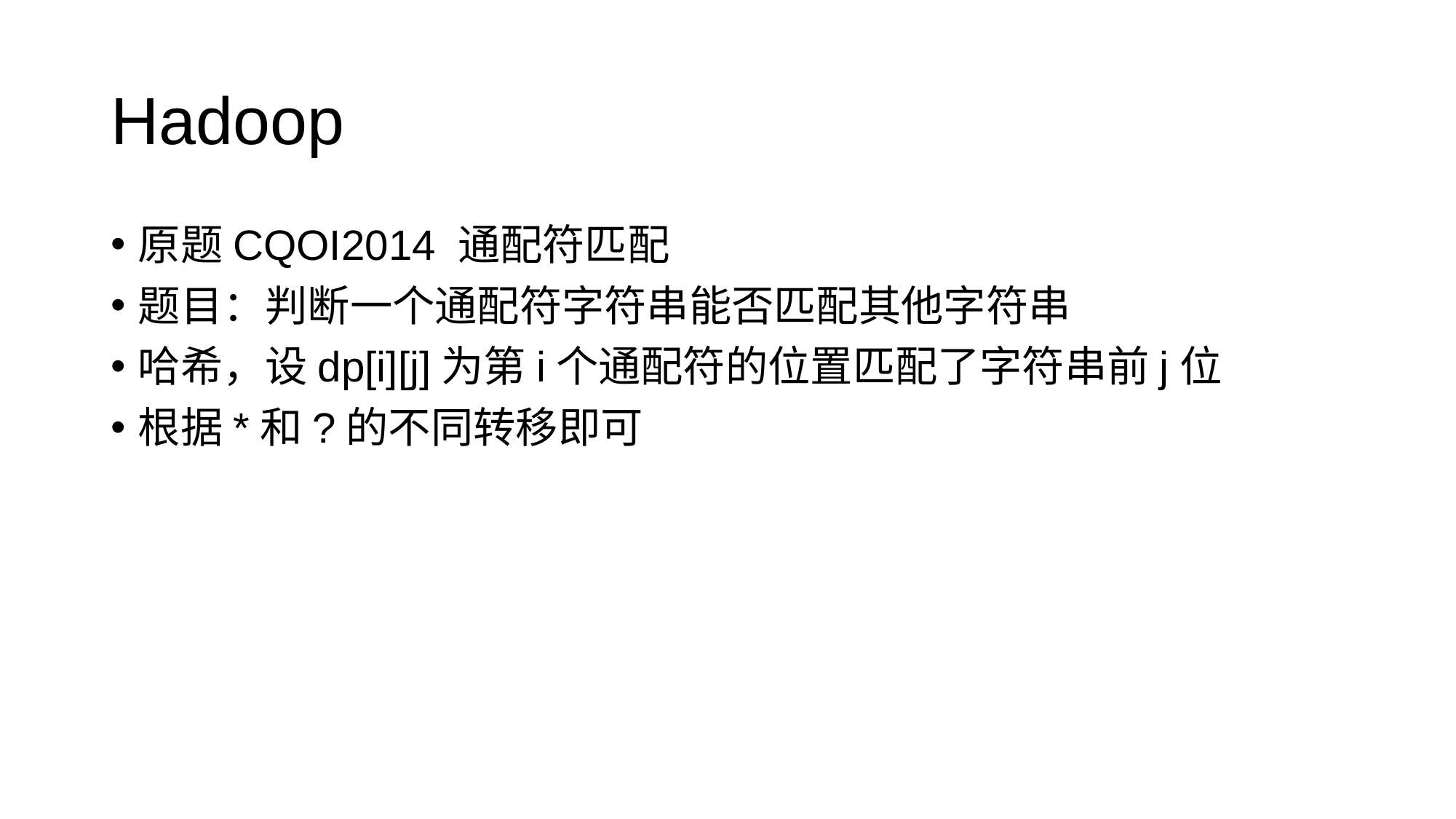

# Hadoop
原题CQOI2014 通配符匹配
题目：判断一个通配符字符串能否匹配其他字符串
哈希，设dp[i][j]为第i个通配符的位置匹配了字符串前j位
根据*和?的不同转移即可